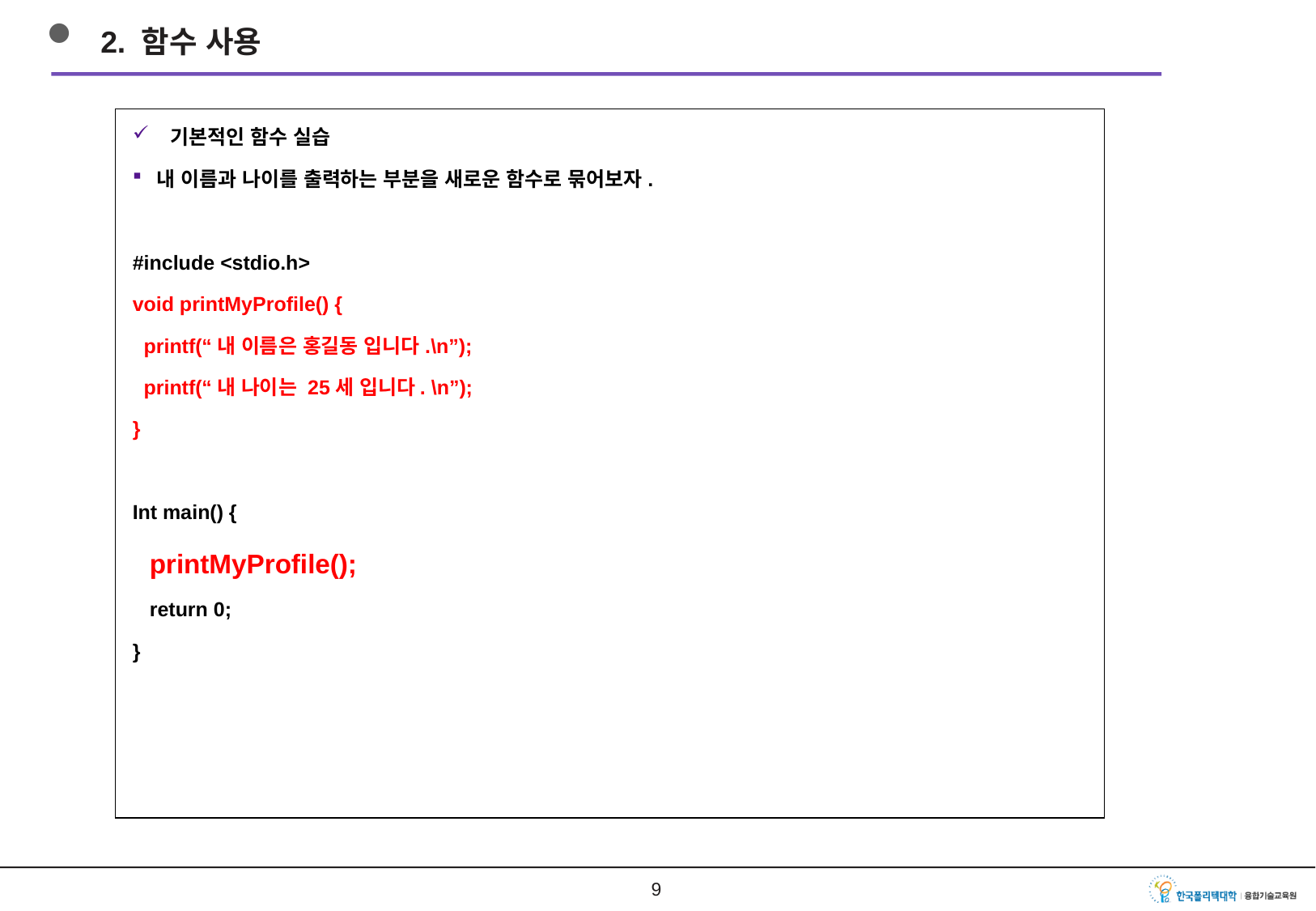

2. 함수 사용
기본적인 함수 실습
내 이름과 나이를 출력하는 부분을 새로운 함수로 묶어보자.

#include <stdio.h>
void printMyProfile() {
  printf(“내 이름은 홍길동 입니다.\n”);
  printf(“내 나이는 25세 입니다. \n”);
}

Int main() {
   printMyProfile();
   return 0;
}

9